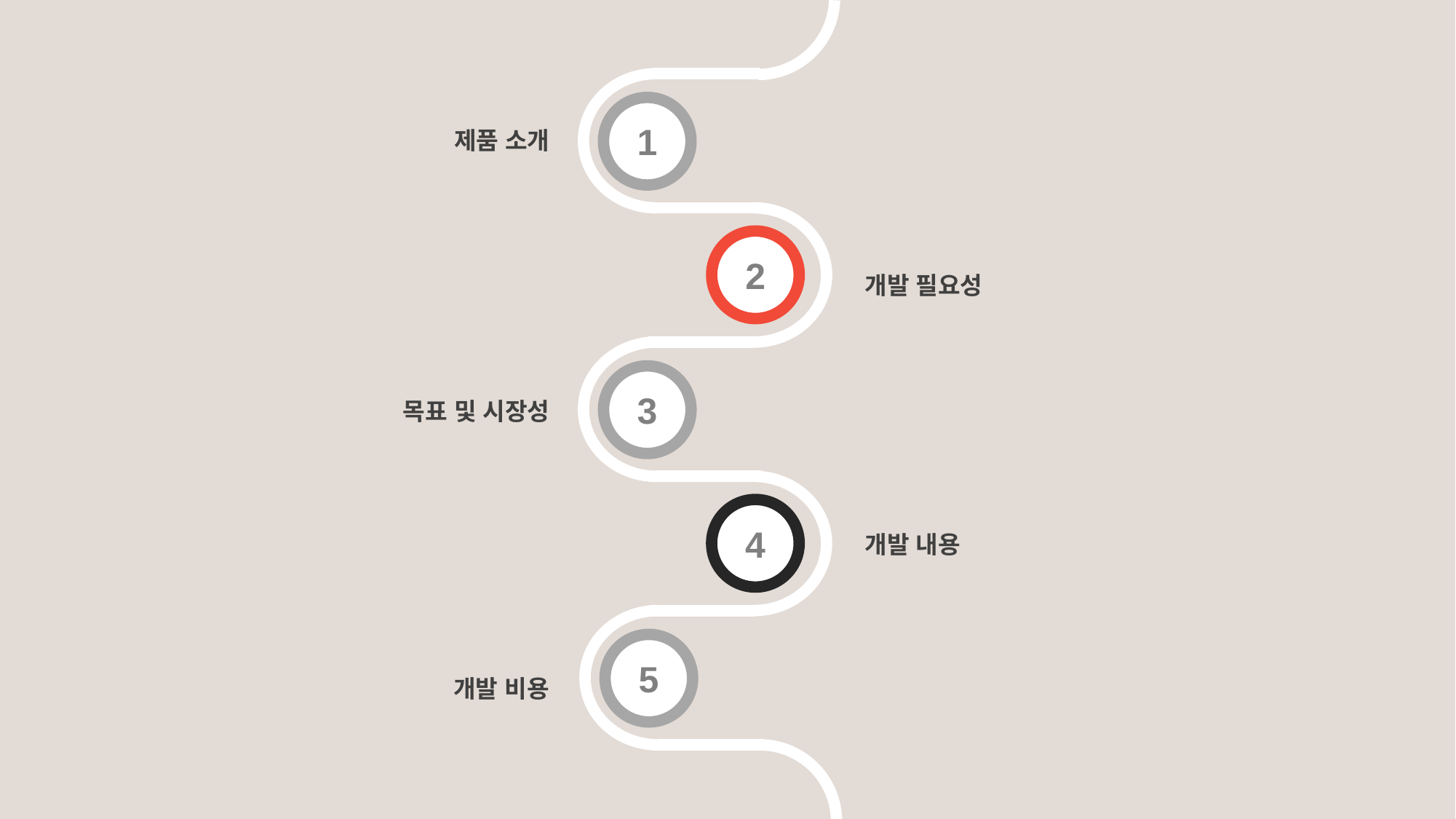

1

2

3

4

5

제품 소개
개발 필요성
목표 및 시장성
개발 내용
개발 비용